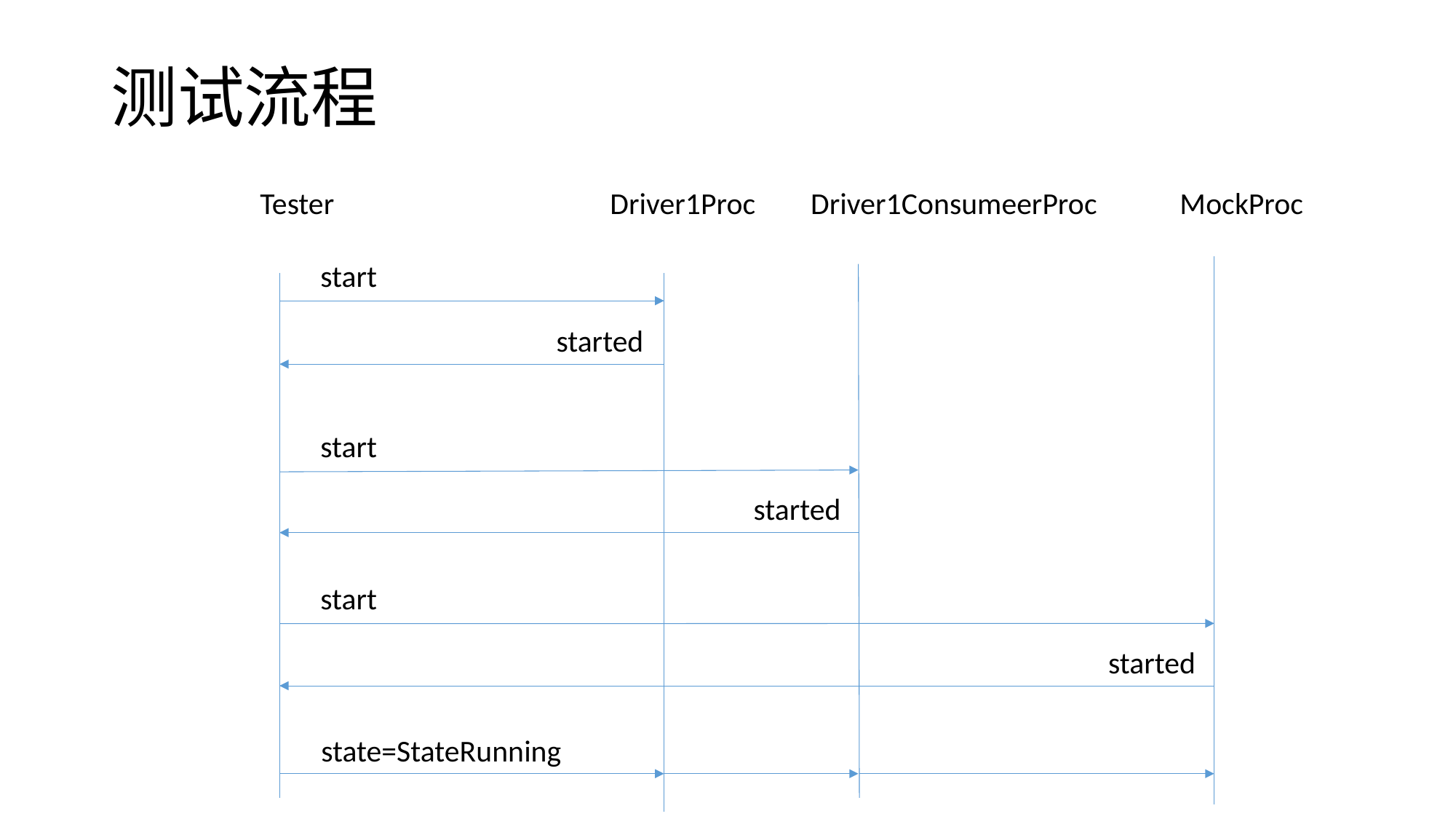

# 测试流程
Tester                                        Driver1Proc        Driver1ConsumeerProc            MockProc
start
started
start
started
start
started
state=StateRunning